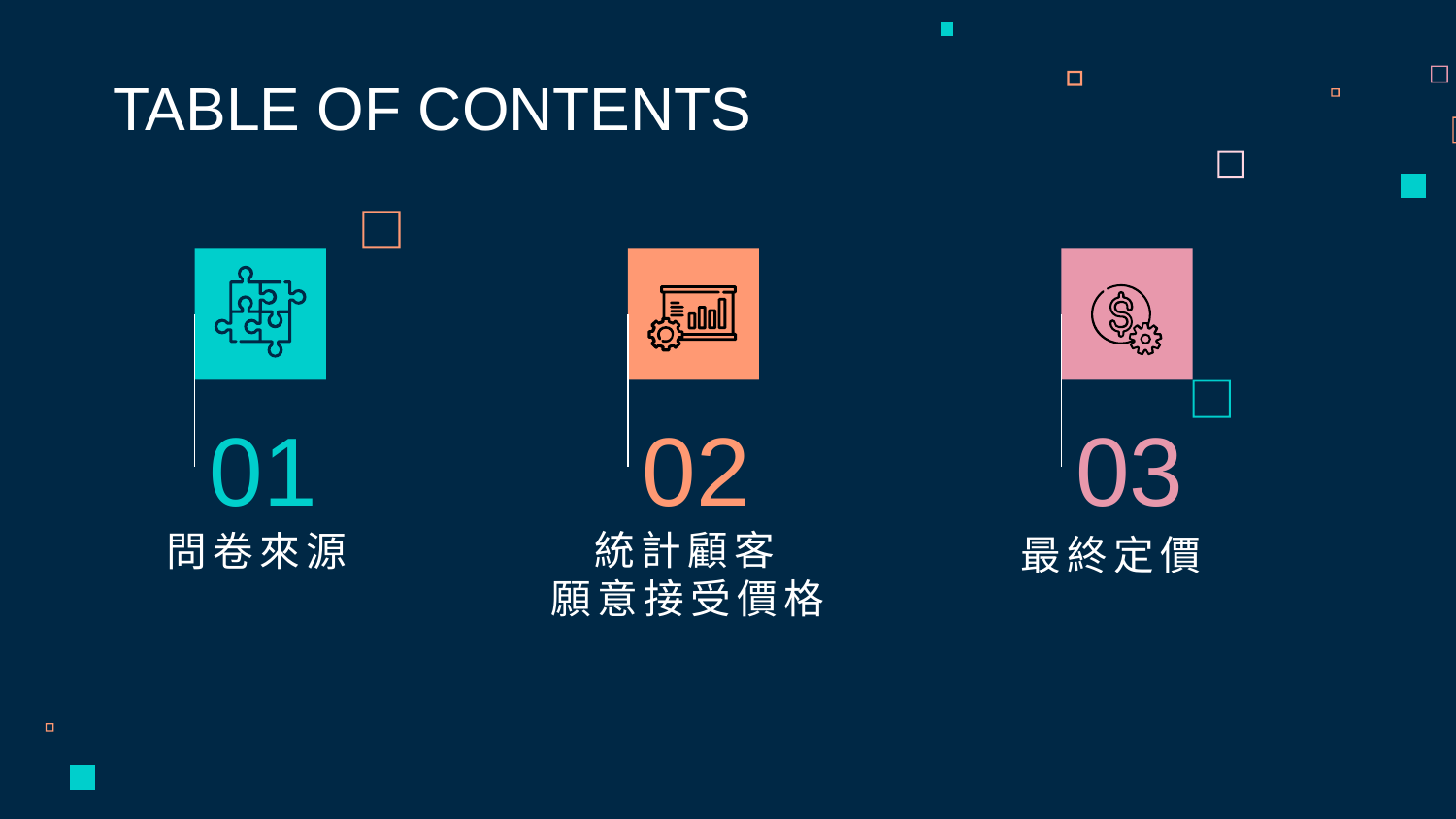

TABLE OF CONTENTS

01
02
03
# 問卷來源
統計顧客
願意接受價格
最終定價